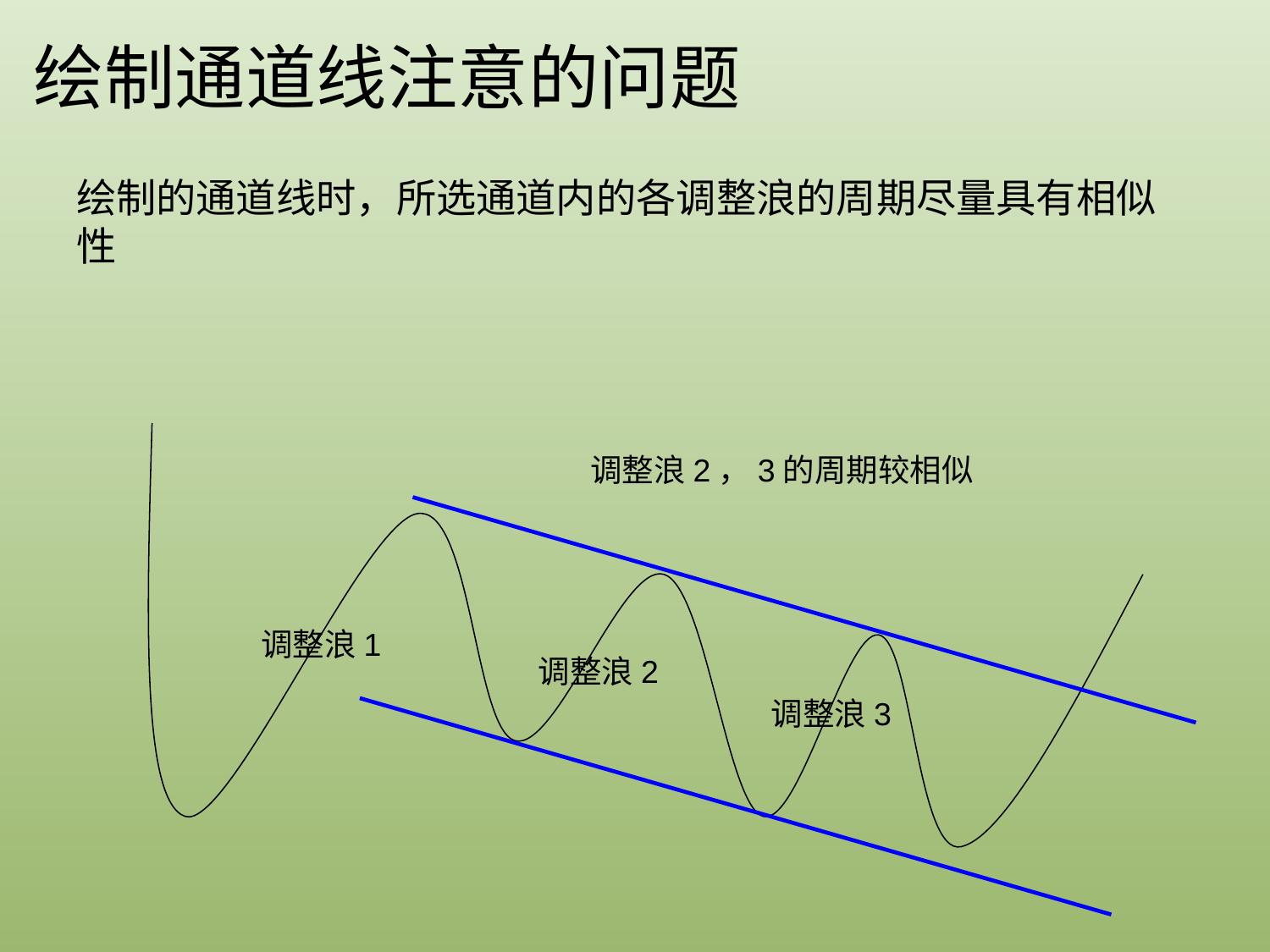

绘制通道线注意的问题
绘制的通道线时，所选通道内的各调整浪的周期尽量具有相似性

调整浪2，3的周期较相似

调整浪1
调整浪2
调整浪3